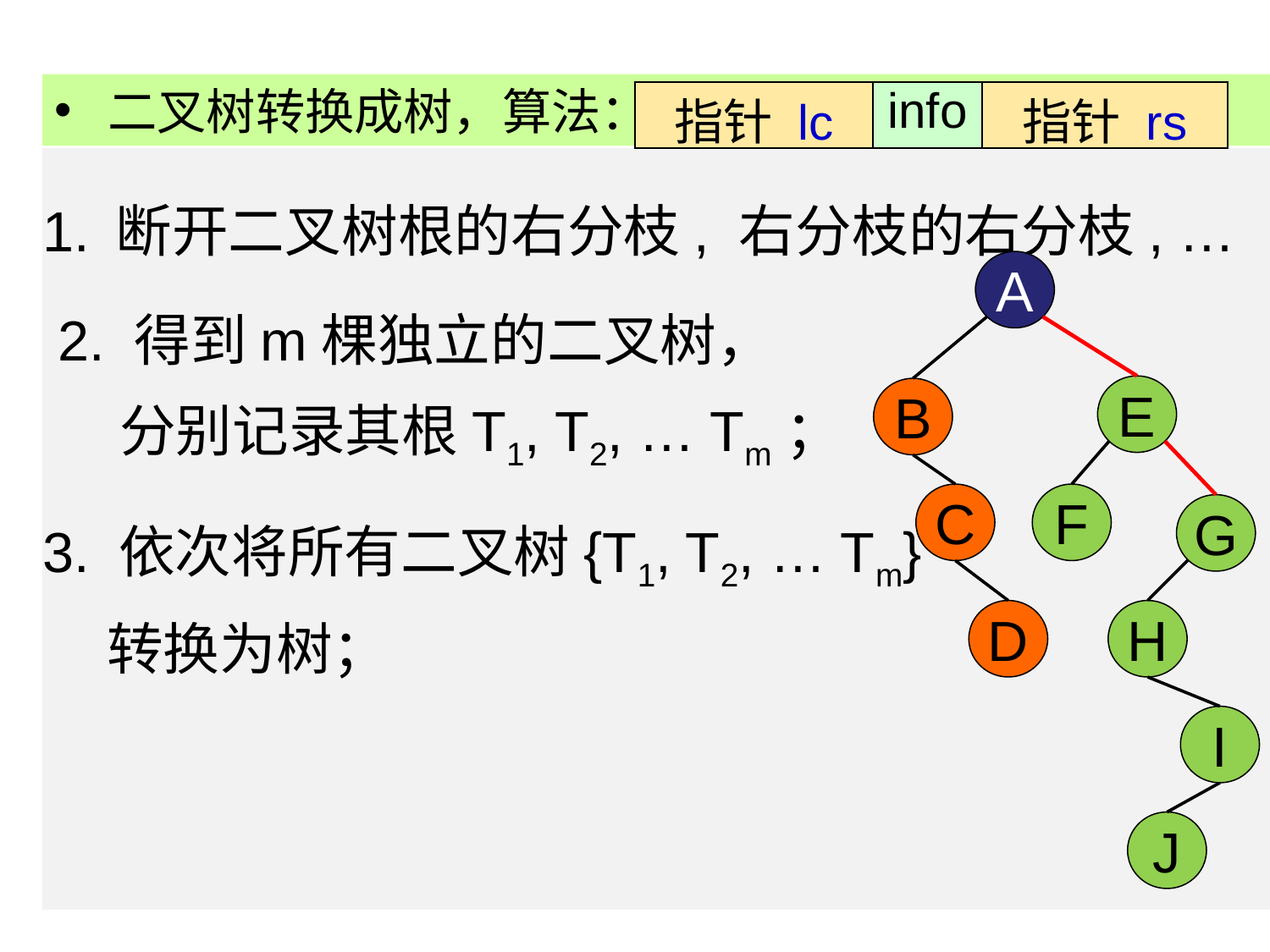

二叉树转换成树，算法：
| 指针 lc | info | 指针 rs |
| --- | --- | --- |
 断开二叉树根的右分枝, 右分枝的右分枝, …
 2. 得到m棵独立的二叉树，
     分别记录其根T1, T2, … Tm；
3. 依次将所有二叉树{T1, T2, … Tm}
    转换为树；

A
E
B
C
F
G
D
H
I
J